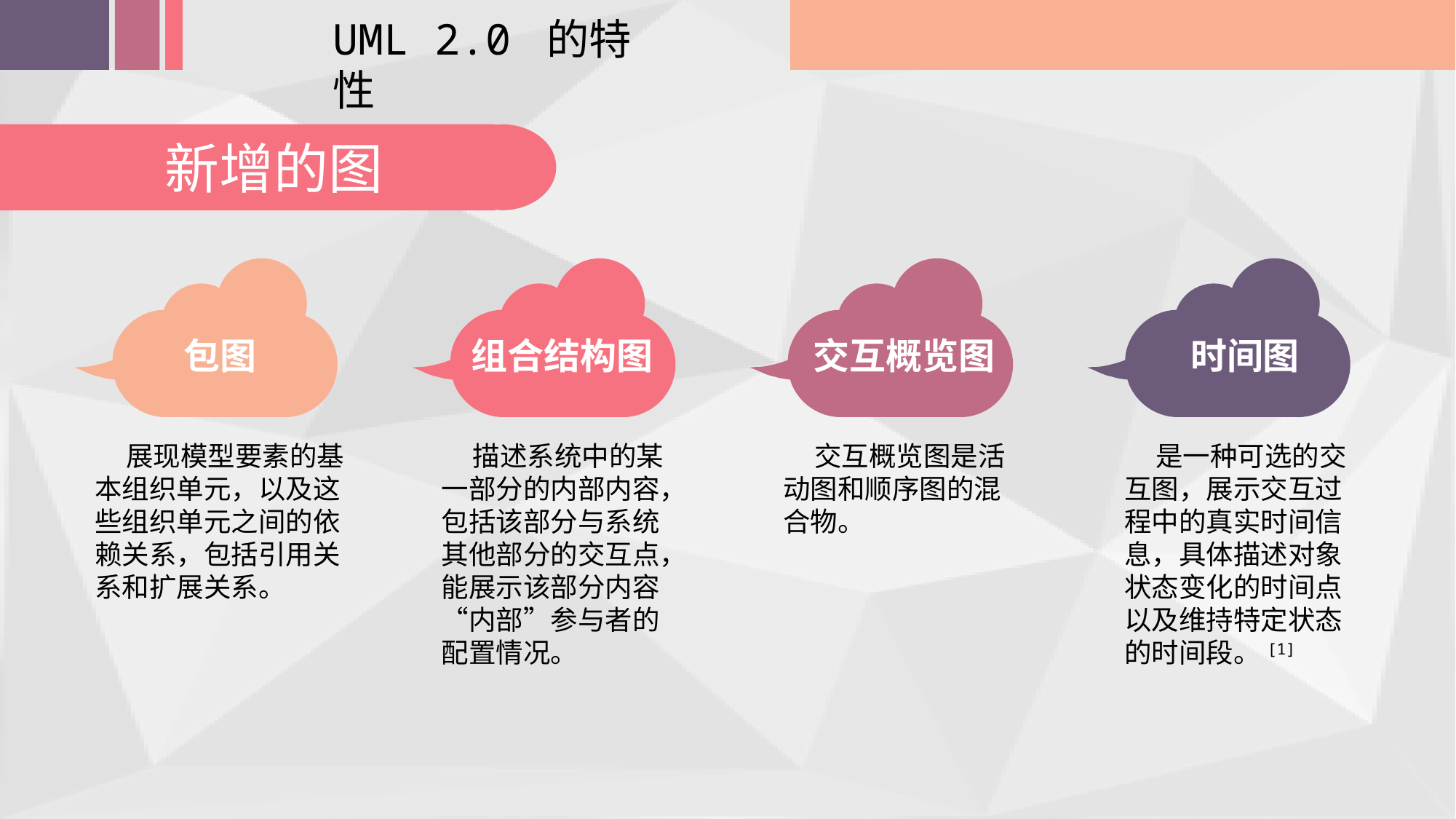

UML 2.0 的特性

新增的图

包图
组合结构图
交互概览图
时间图
    展现模型要素的基本组织单元，以及这些组织单元之间的依赖关系，包括引用关系和扩展关系。
    描述系统中的某一部分的内部内容，包括该部分与系统其他部分的交互点，能展示该部分内容“内部”参与者的配置情况。
    交互概览图是活动图和顺序图的混合物。
    是一种可选的交互图，展示交互过程中的真实时间信息，具体描述对象状态变化的时间点以及维持特定状态的时间段。[1]